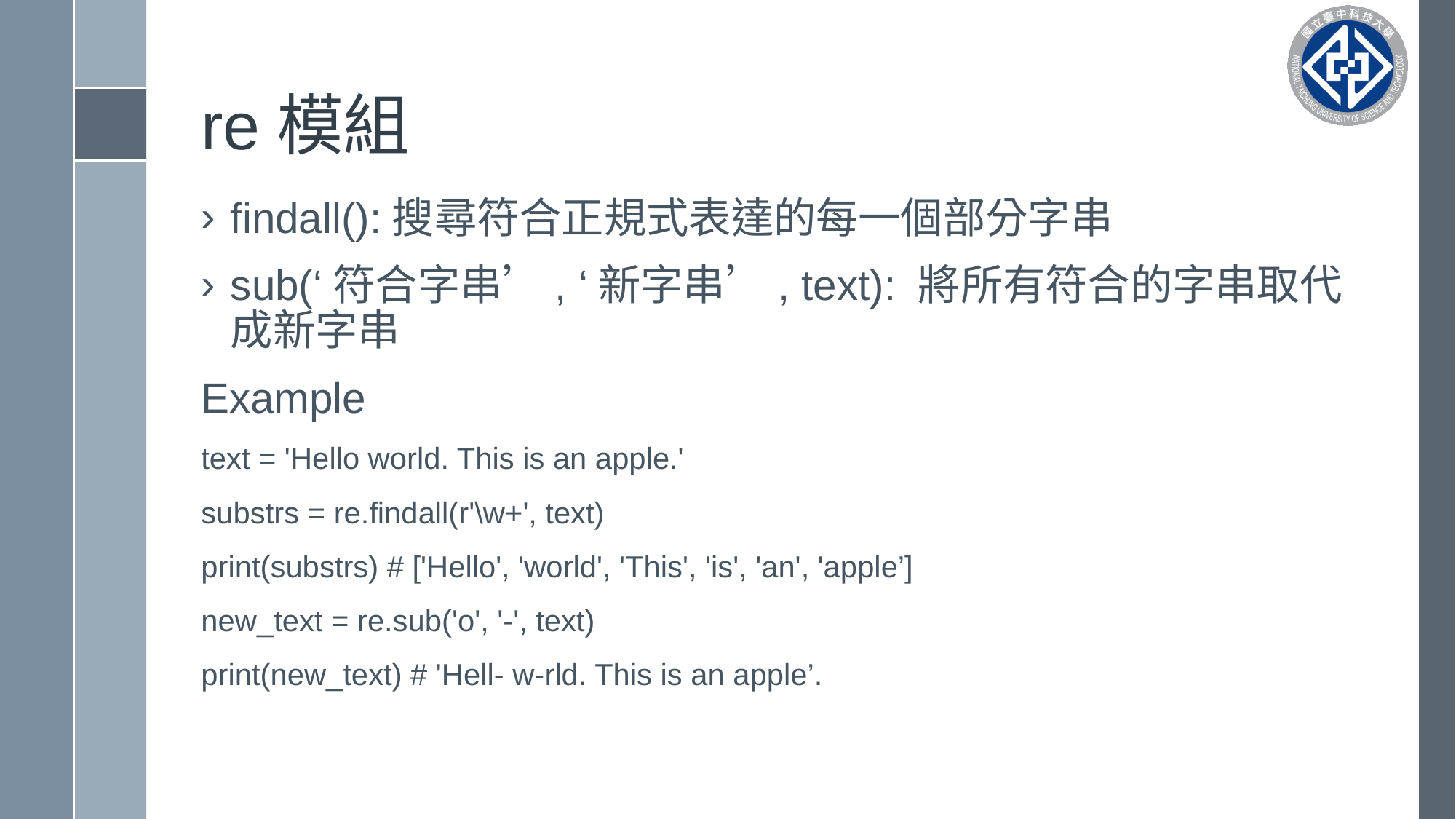

# re模組
findall():搜尋符合正規式表達的每一個部分字串
sub(‘符合字串’, ‘新字串’, text): 將所有符合的字串取代成新字串
Example
text = 'Hello world. This is an apple.'
substrs = re.findall(r'\w+', text)
print(substrs) # ['Hello', 'world', 'This', 'is', 'an', 'apple’]
new_text = re.sub('o', '-', text)
print(new_text) # 'Hell- w-rld. This is an apple’.